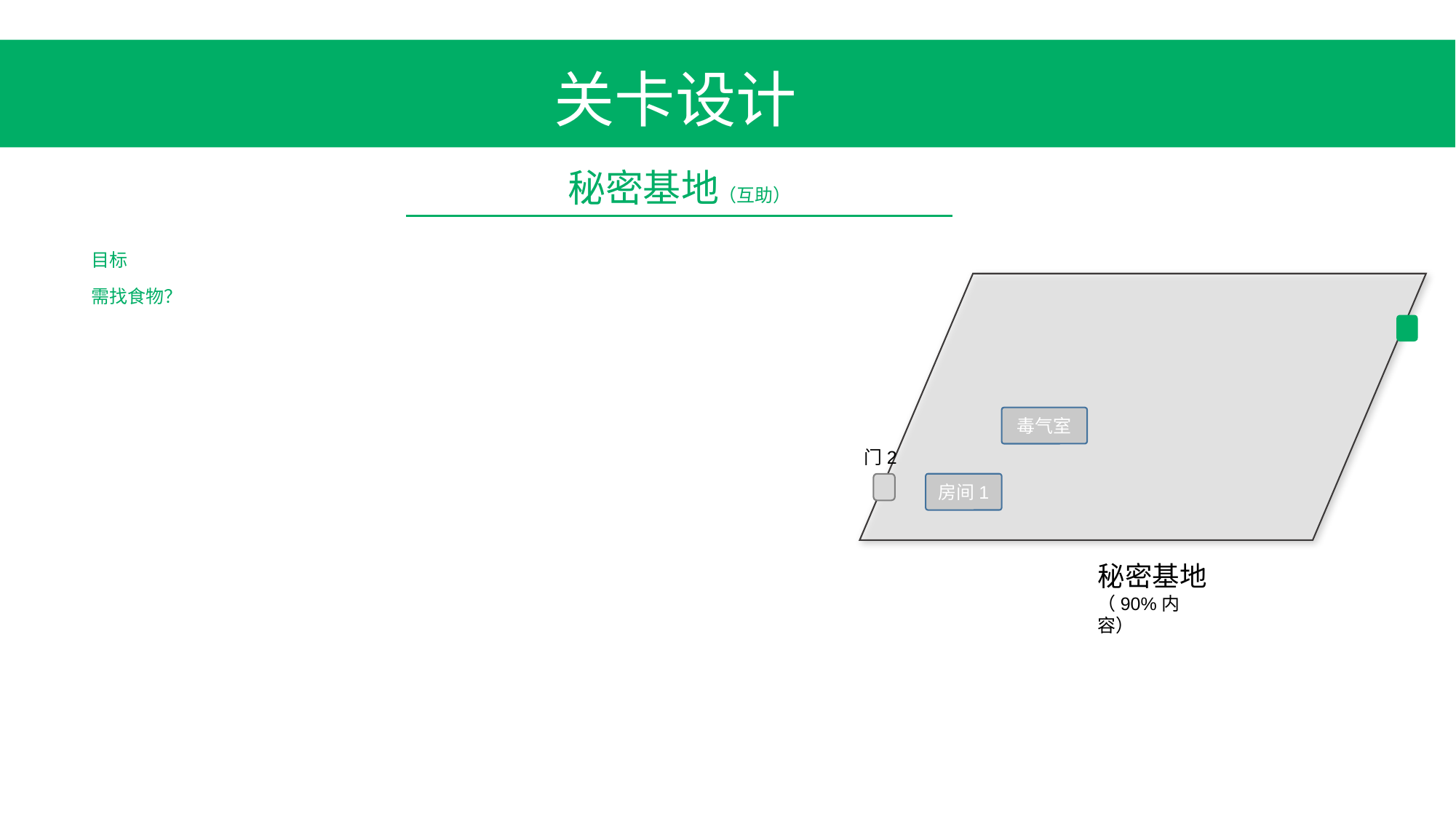

关卡设计
秘密基地（互助）
目标
需找食物？

门2

秘密基地
（90%内容）
毒气室
房间1